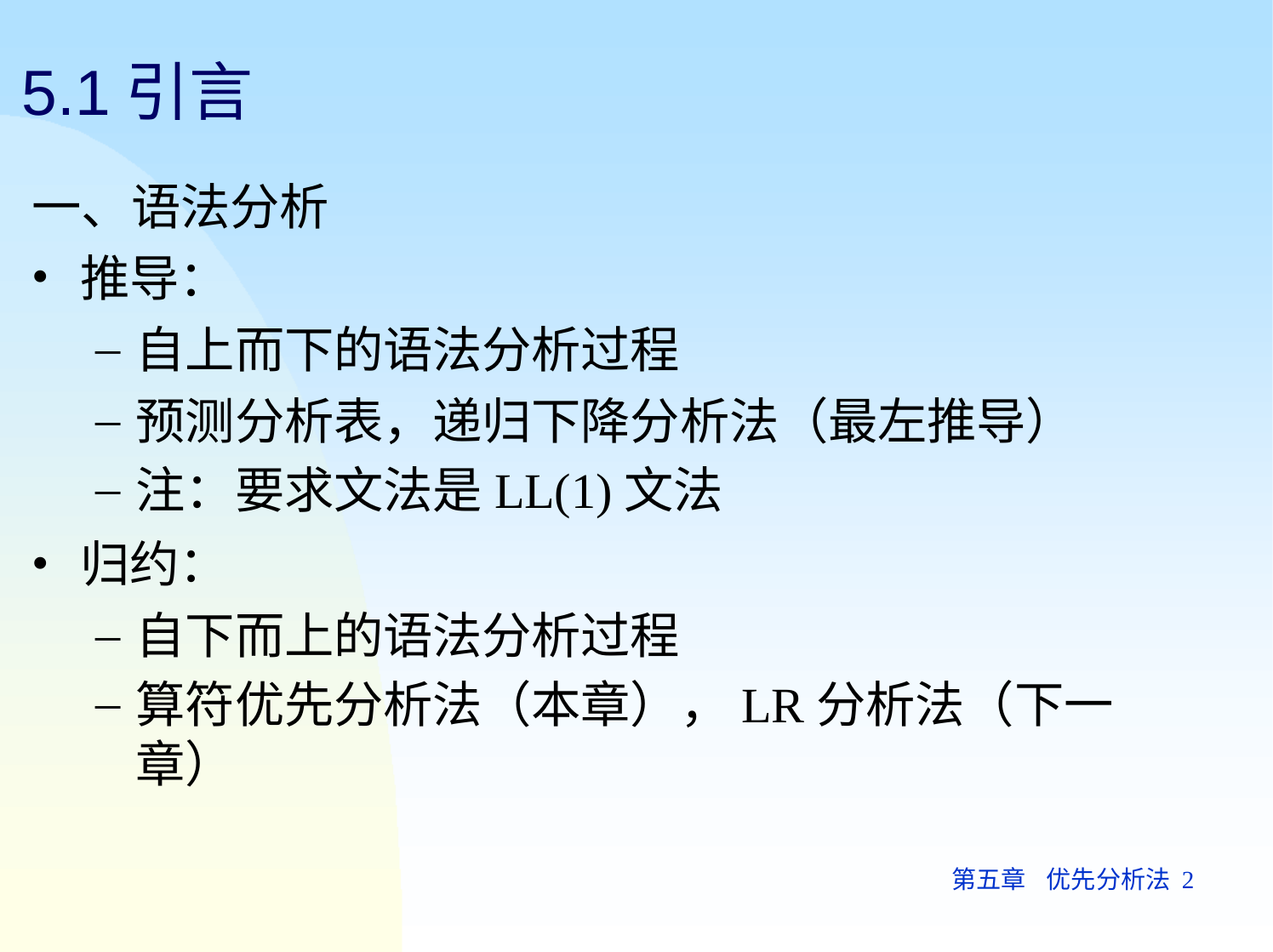

# 5.1引言
一、语法分析
推导：
自上而下的语法分析过程
预测分析表，递归下降分析法（最左推导）
注：要求文法是LL(1)文法
归约：
自下而上的语法分析过程
算符优先分析法（本章），LR分析法（下一章）
第五章	优先分析法 2